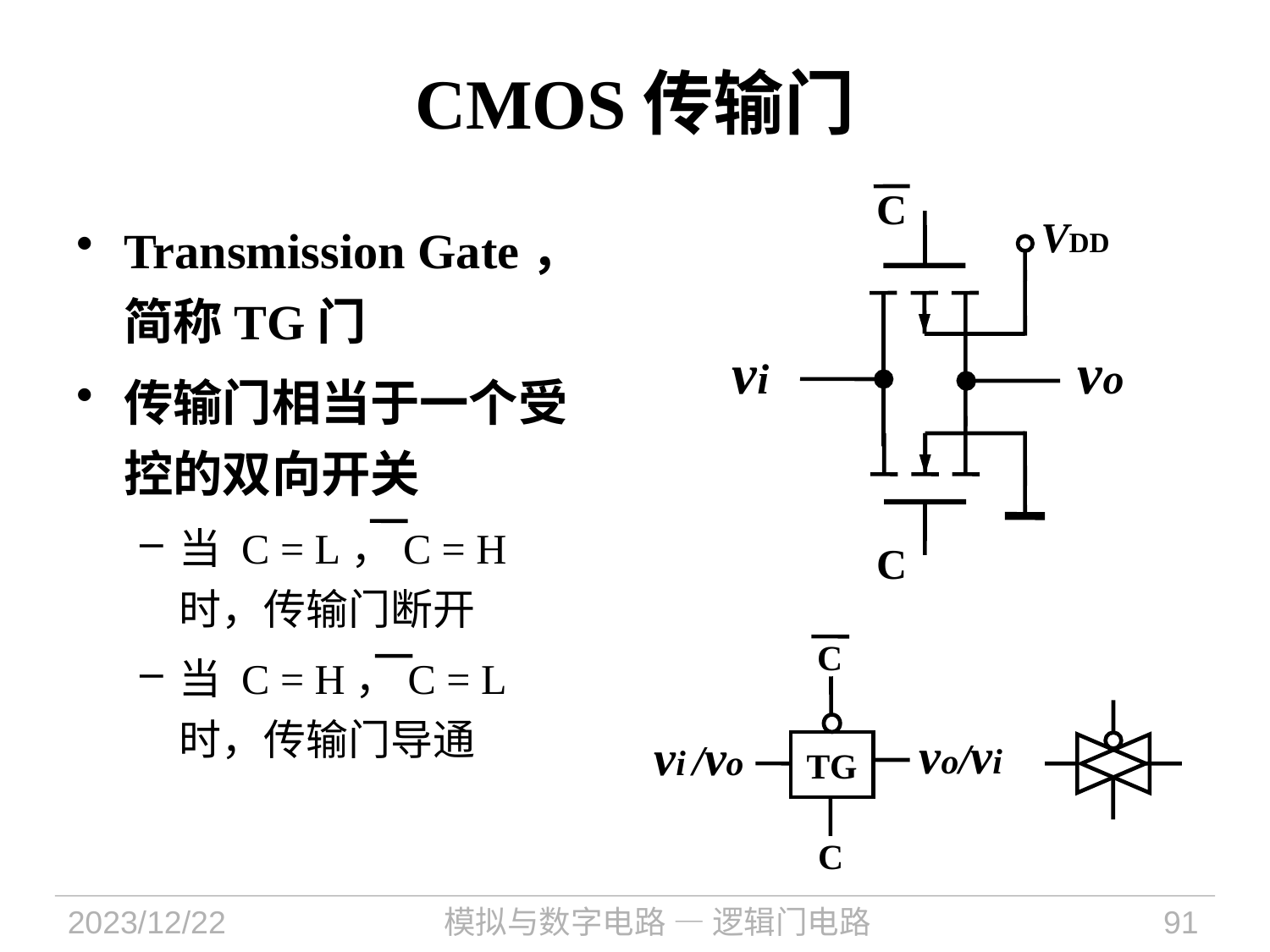

# CMOS传输门

C
Transmission Gate，简称TG门
传输门相当于一个受控的双向开关
当 C = L，C = H 时，传输门断开
当 C = H，C = L 时，传输门导通
VDD

vi
vo

C

C

vo/vi
vi /vo
TG

C

2023/12/22
模拟与数字电路 — 逻辑门电路
91